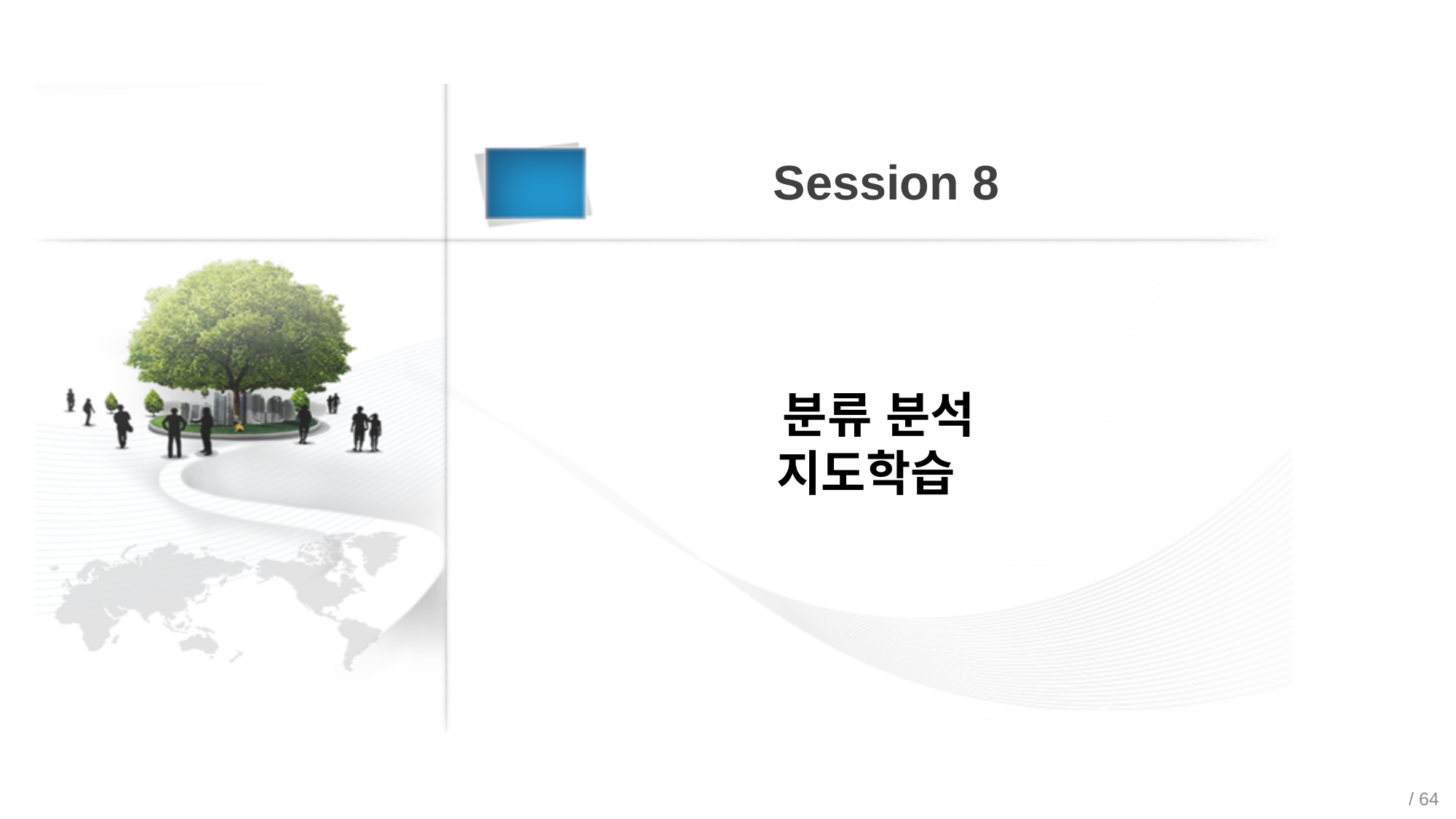

Session 8
 분류 분석
지도학습

/ 64